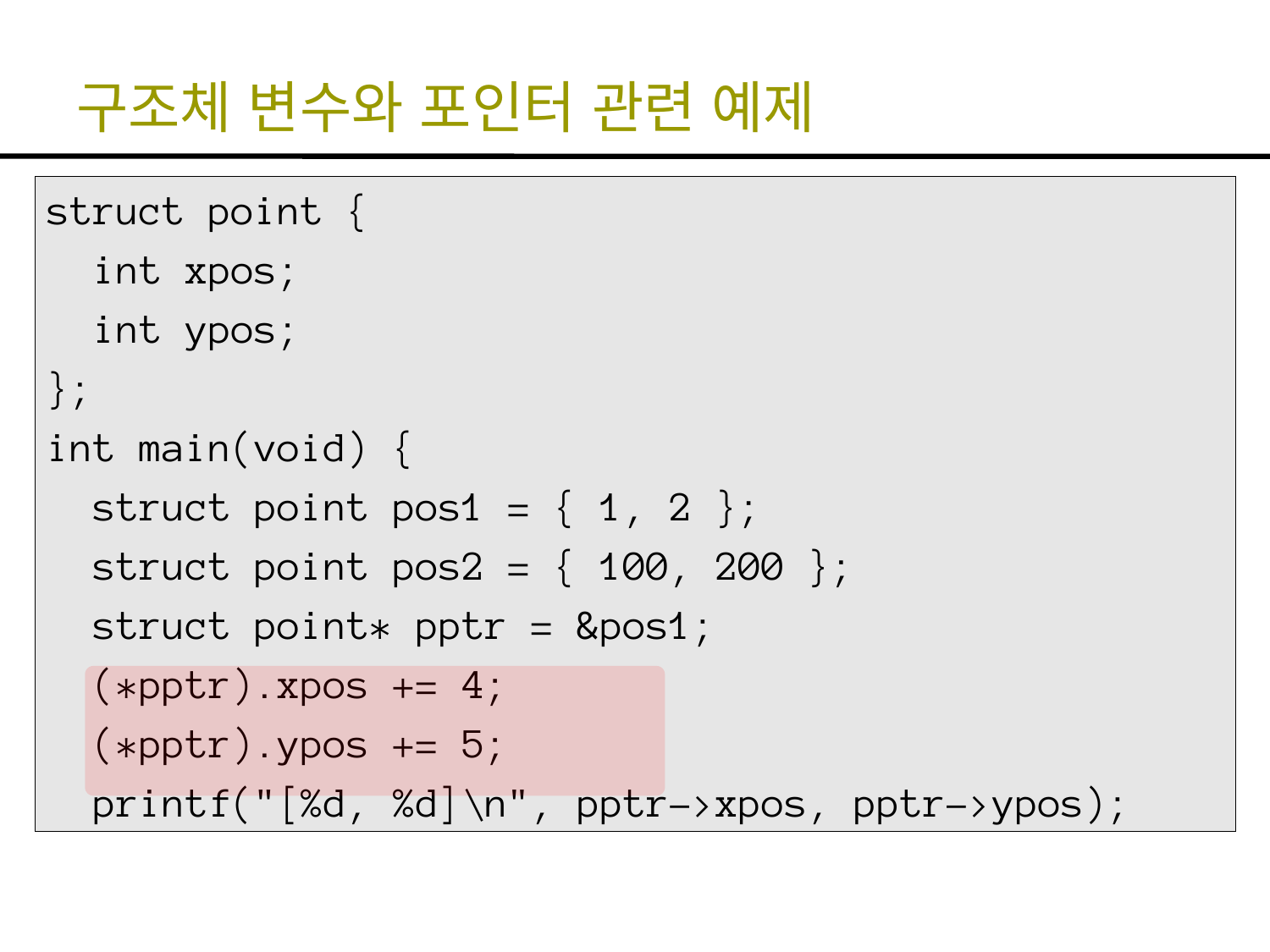

# 구조체 변수와 포인터 관련 예제
struct point {
  int xpos;
  int ypos;
};
int main(void) {
  struct point pos1 = { 1, 2 };
  struct point pos2 = { 100, 200 };
  struct point* pptr = &pos1;
  (*pptr).xpos += 4;
  (*pptr).ypos += 5;
  printf("[%d, %d]\n", pptr->xpos, pptr->ypos);